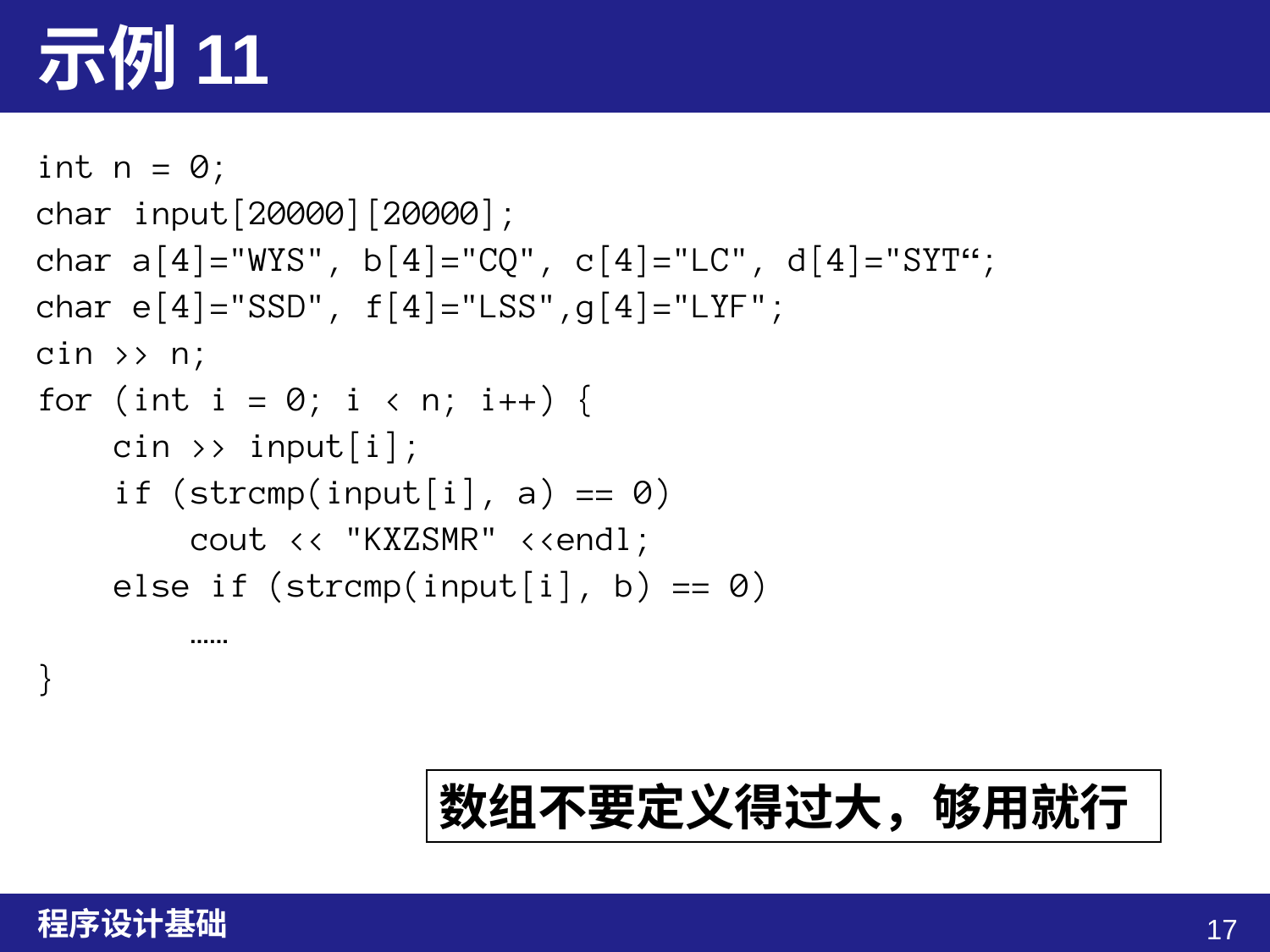

# 示例11
int n = 0;
char input[20000][20000];
char a[4]="WYS", b[4]="CQ", c[4]="LC", d[4]="SYT“;
char e[4]="SSD", f[4]="LSS",g[4]="LYF";
cin >> n;
for (int i = 0; i < n; i++) {
    cin >> input[i];
    if (strcmp(input[i], a) == 0)
        cout << "KXZSMR" <<endl;
    else if (strcmp(input[i], b) == 0)
        ……
}

数组不要定义得过大，够用就行